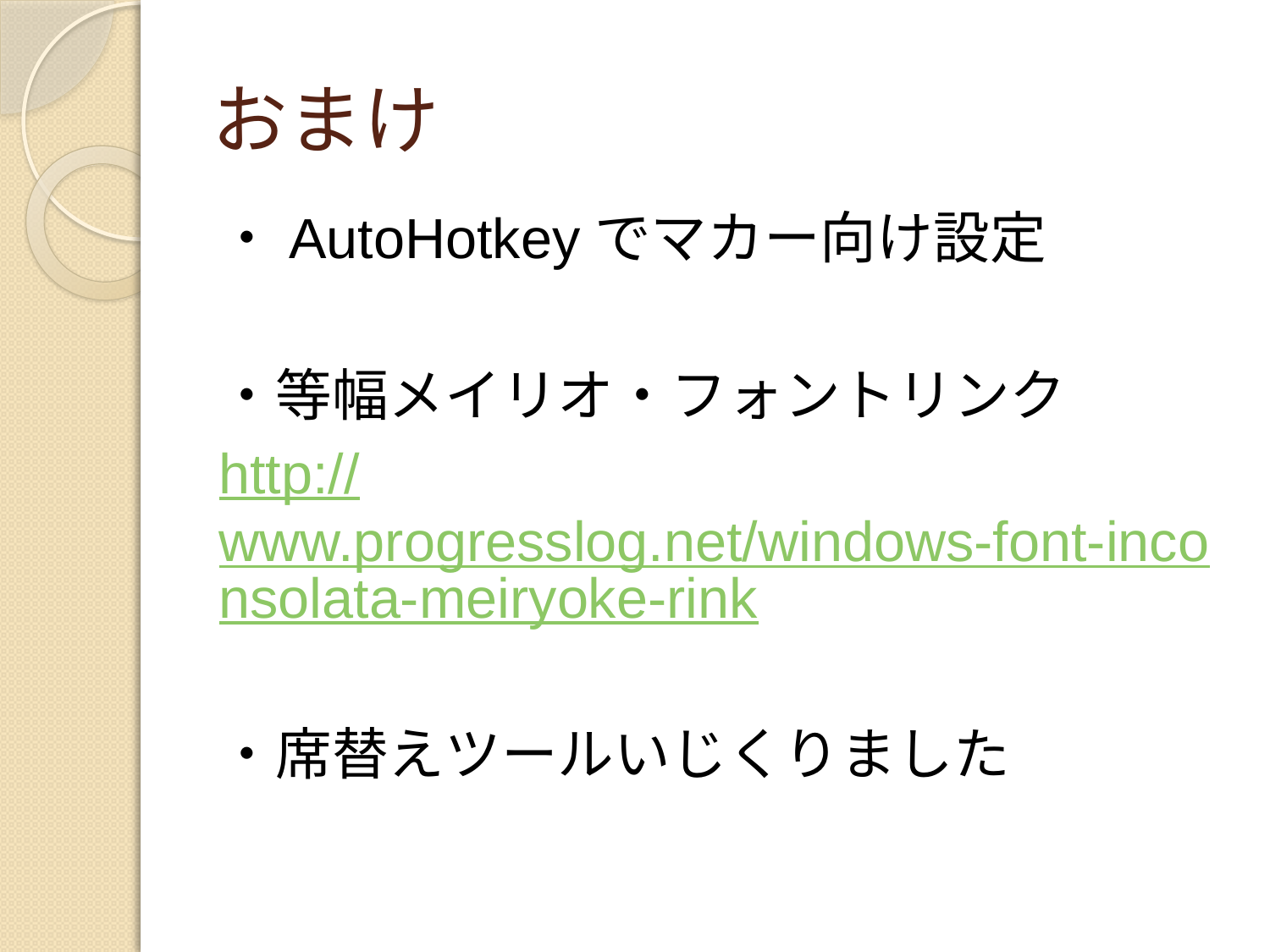

# おまけ
・AutoHotkeyでマカー向け設定

・等幅メイリオ・フォントリンク
http://www.progresslog.net/windows-font-inconsolata-meiryoke-rink

・席替えツールいじくりました